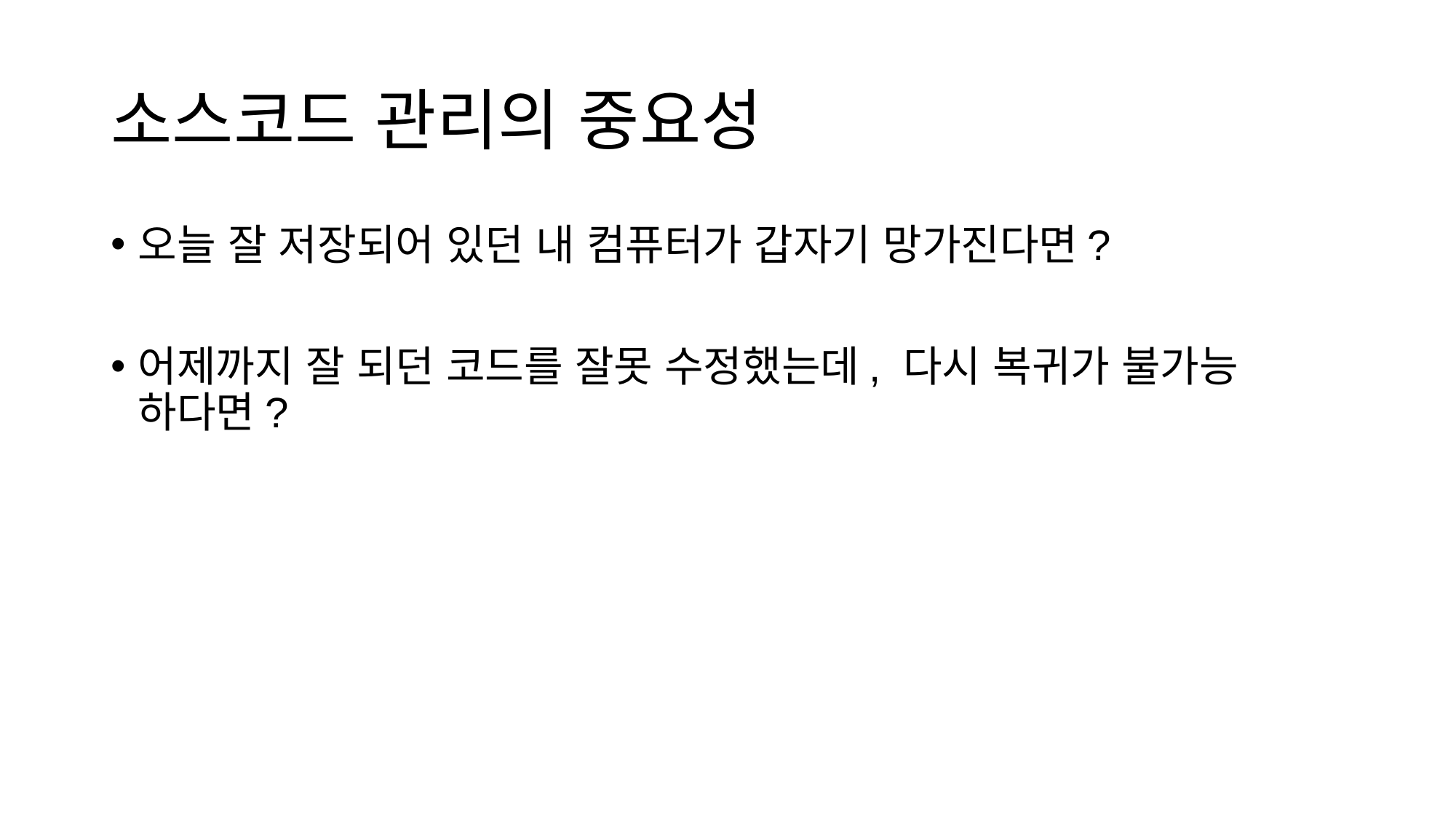

# 소스코드 관리의 중요성
오늘 잘 저장되어 있던 내 컴퓨터가 갑자기 망가진다면?

어제까지 잘 되던 코드를 잘못 수정했는데, 다시 복귀가 불가능 하다면?